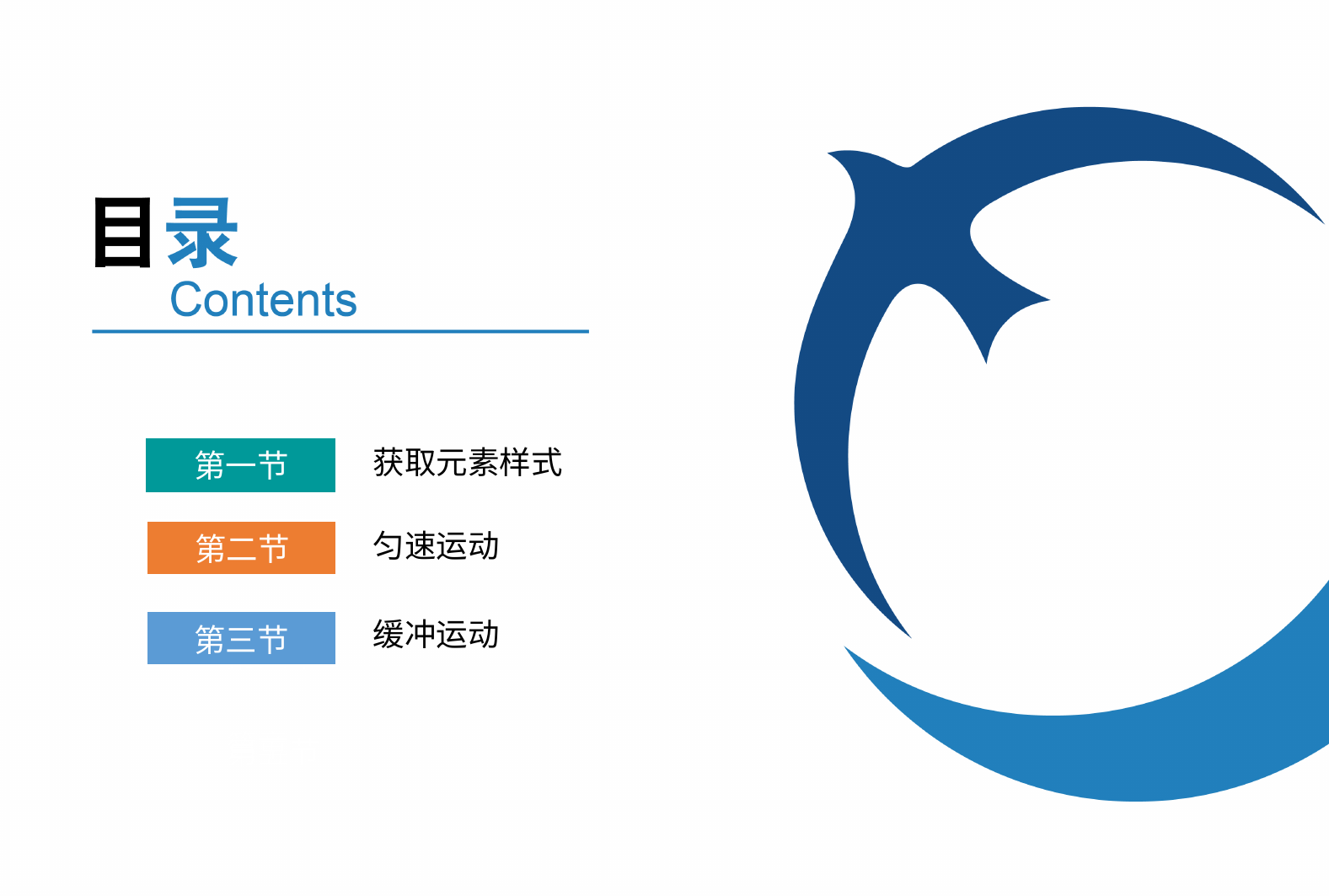

获取元素样式
第一节
匀速运动

第二节
第章
缓冲运动

第三节
第四章
第章
第五节